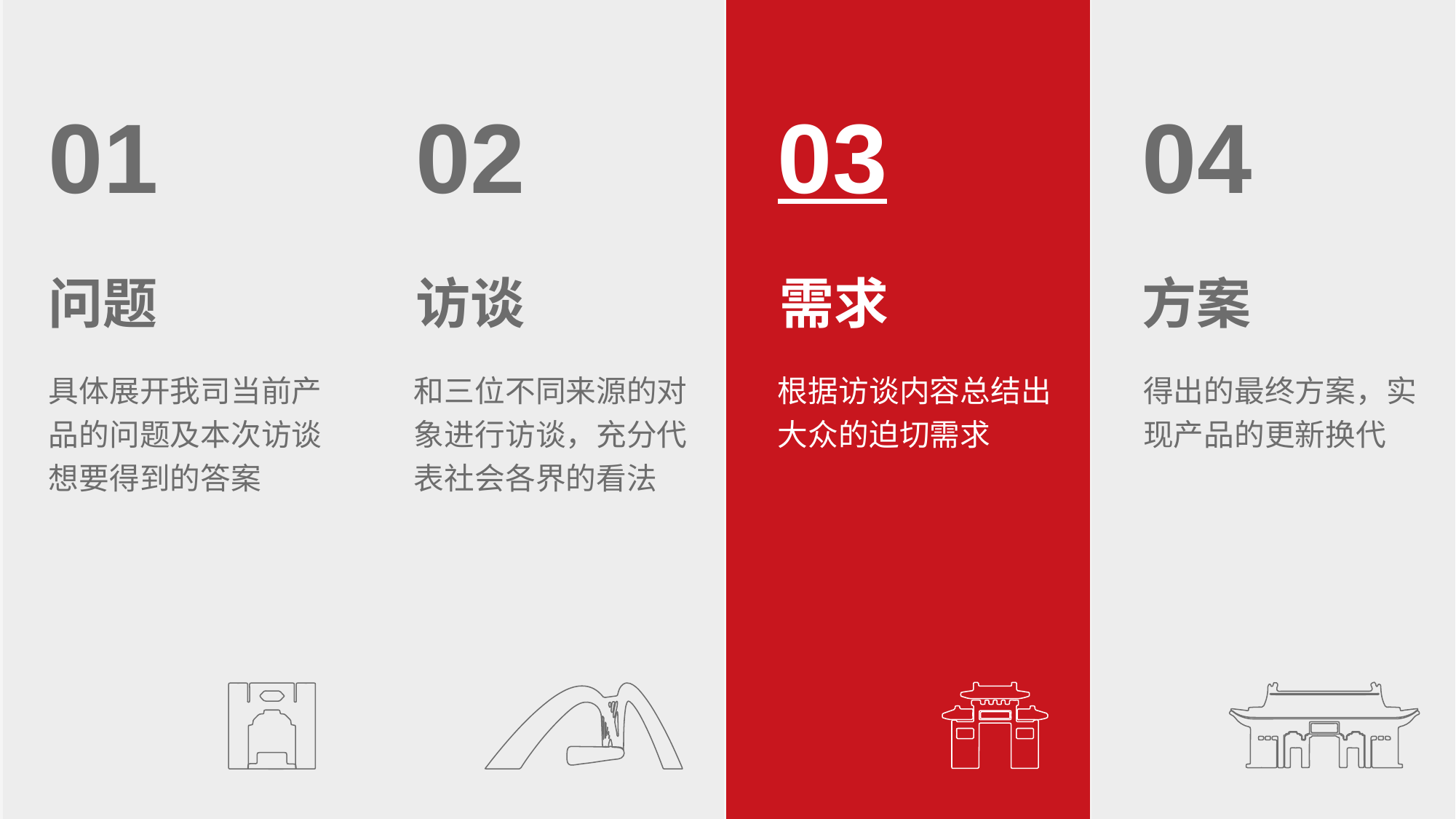

01
02
03
04
问题
访谈
需求
方案
具体展开我司当前产品的问题及本次访谈想要得到的答案
和三位不同来源的对象进行访谈，充分代表社会各界的看法
根据访谈内容总结出大众的迫切需求
得出的最终方案，实现产品的更新换代